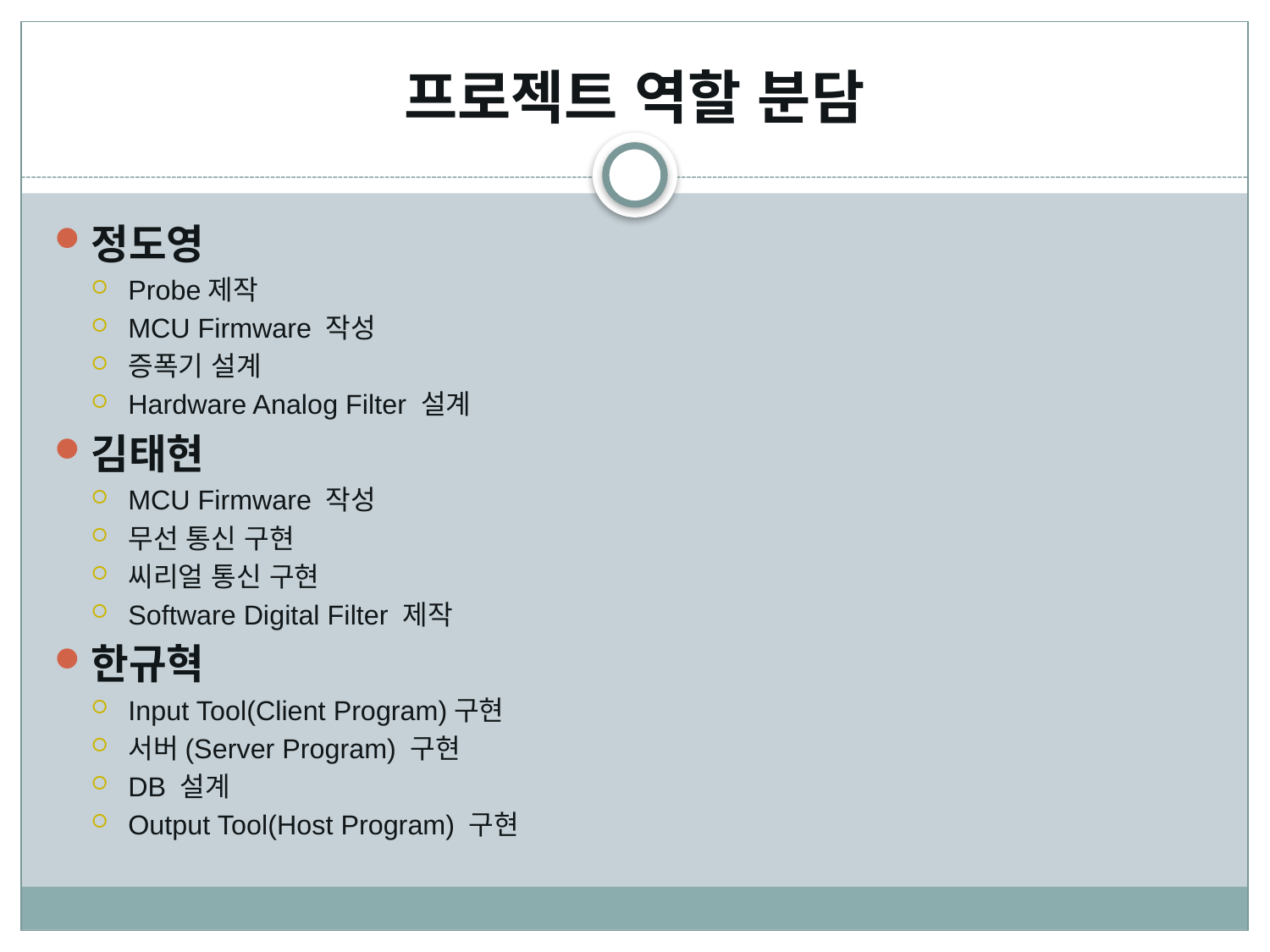

# 프로젝트 역할 분담
정도영
Probe제작
MCU Firmware 작성
증폭기 설계
Hardware Analog Filter 설계
김태현
MCU Firmware 작성
무선 통신 구현
씨리얼 통신 구현
Software Digital Filter 제작
한규혁
Input Tool(Client Program)구현
서버(Server Program) 구현
DB 설계
Output Tool(Host Program) 구현